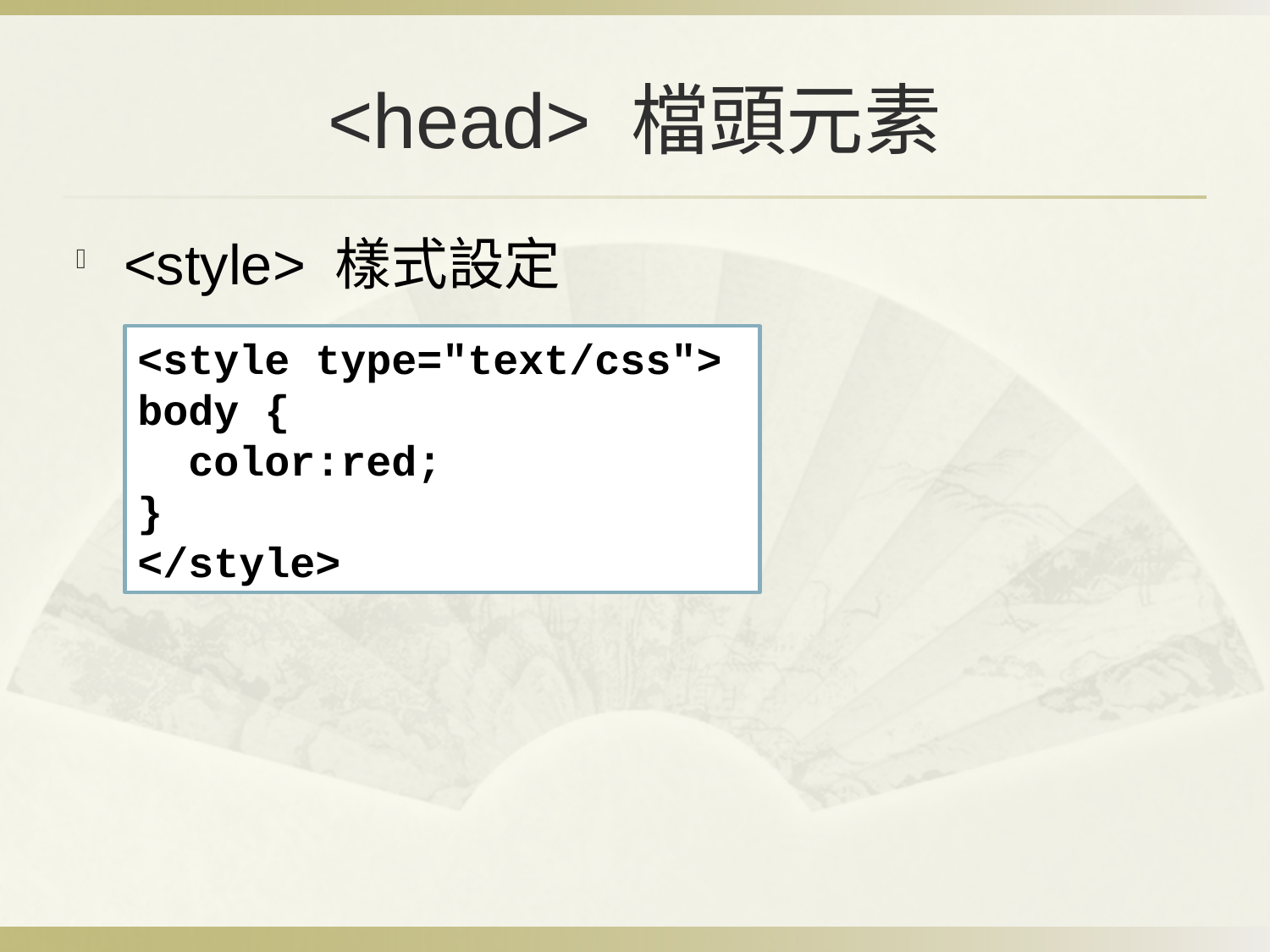

# <head> 檔頭元素
<style> 樣式設定
<style type="text/css">
body {
  color:red;
}
</style>